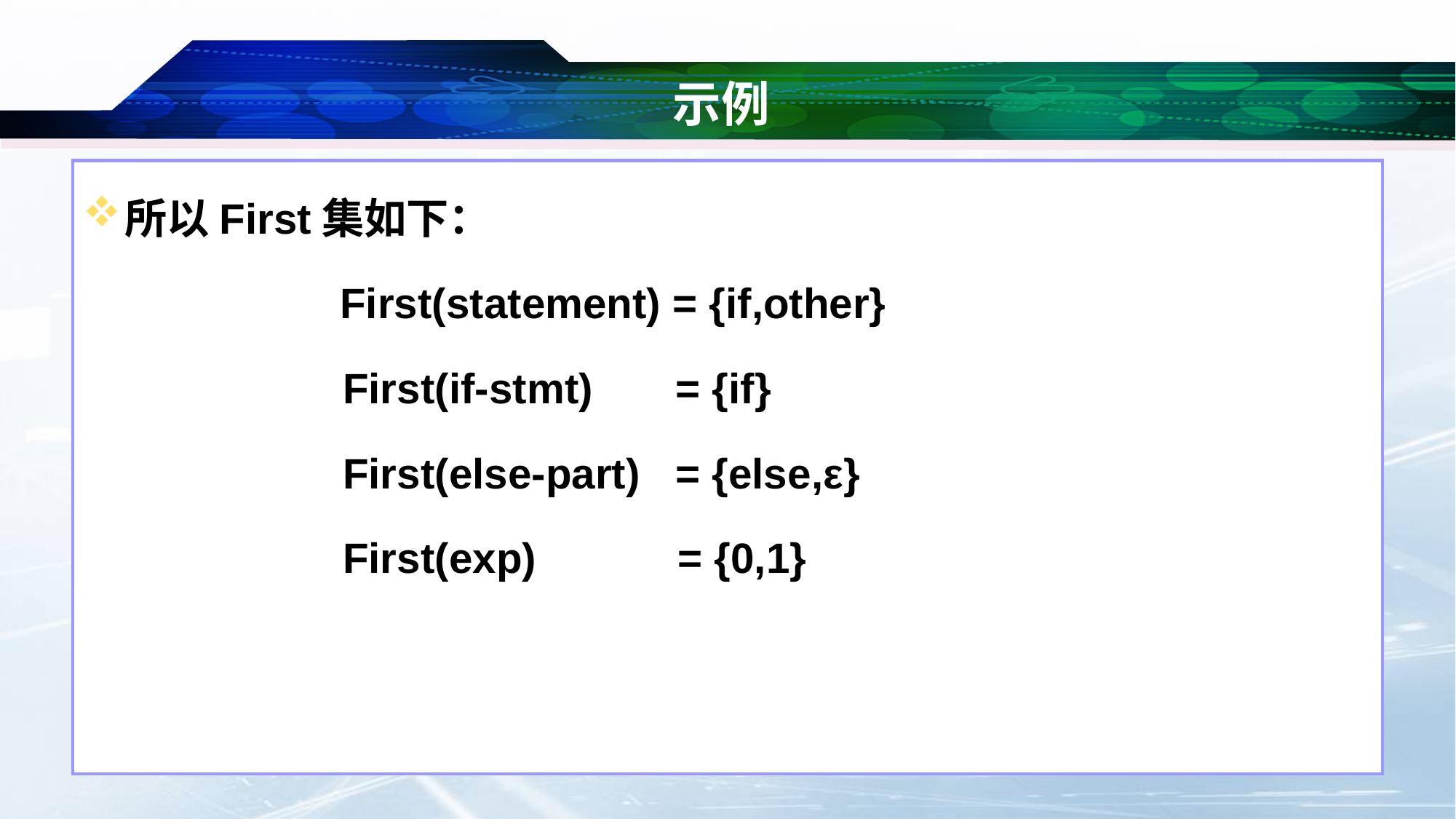

# 示例
所以First集如下：
        	         First(statement) = {if,other}
			First(if-stmt)       = {if}
			First(else-part)   = {else,ε}
			First(exp)            = {0,1}